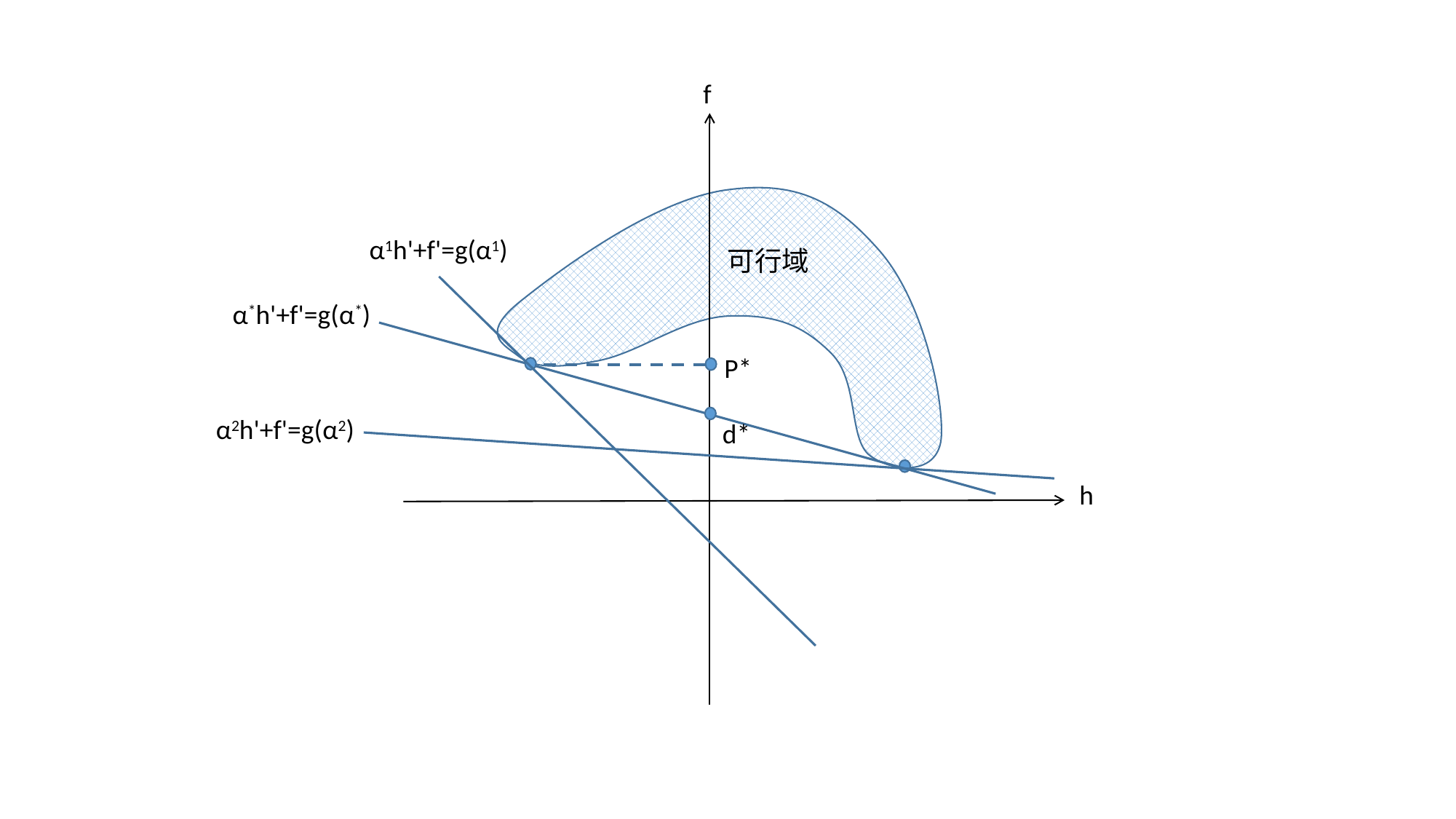

f

α1h'+f'=g(α1)
可行域
α*h'+f'=g(α*)
P*

α2h'+f'=g(α2)

d*

h